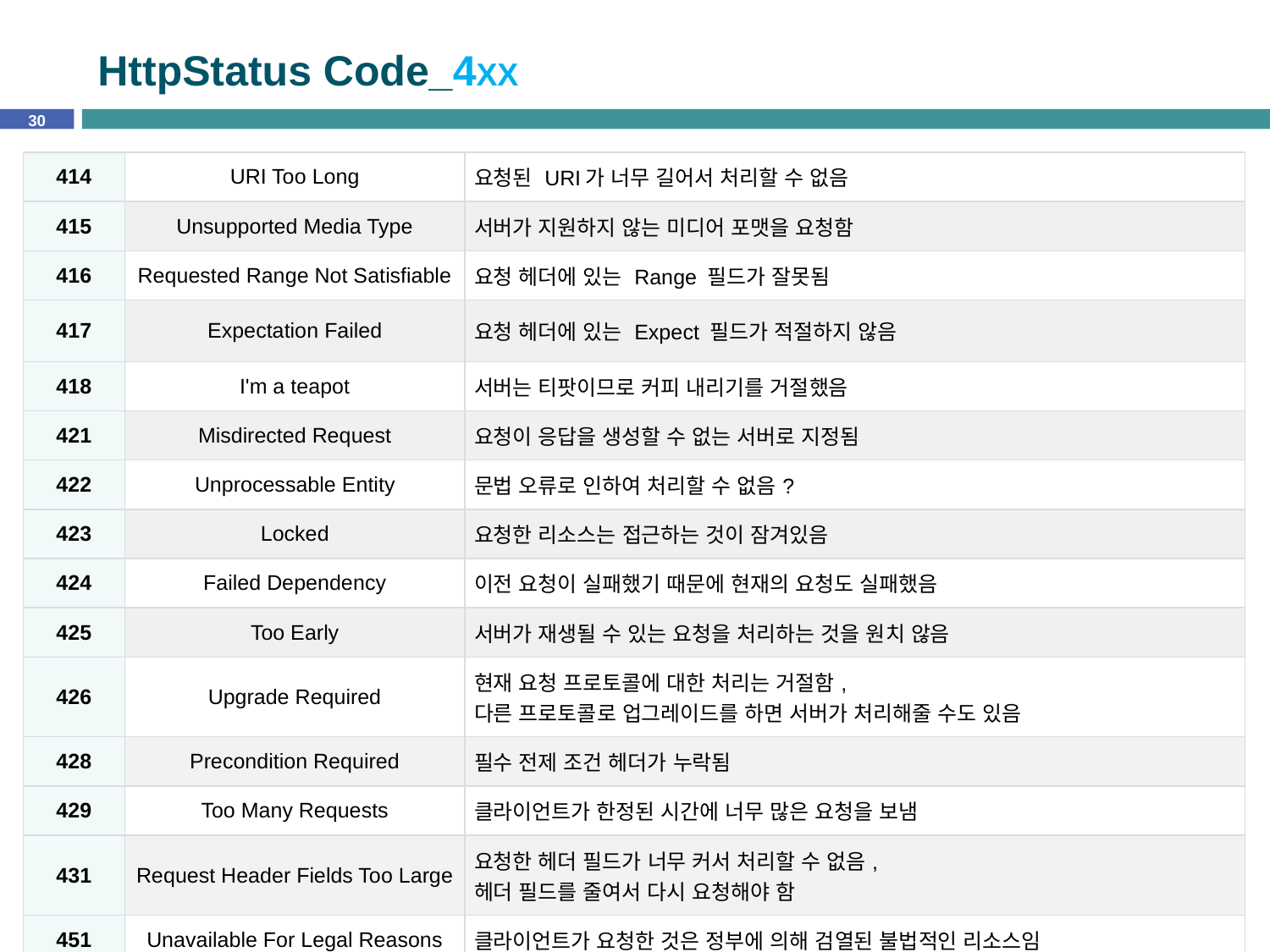

# HttpStatus Code_4XX
30
| 414 | URI Too Long | 요청된 URI가 너무 길어서 처리할 수 없음 |
| --- | --- | --- |
| 415 | Unsupported Media Type | 서버가 지원하지 않는 미디어 포맷을 요청함 |
| 416 | Requested Range Not Satisfiable | 요청 헤더에 있는 Range 필드가 잘못됨 |
| 417 | Expectation Failed | 요청 헤더에 있는 Expect 필드가 적절하지 않음 |
| 418 | I'm a teapot | 서버는 티팟이므로 커피 내리기를 거절했음 |
| 421 | Misdirected Request | 요청이 응답을 생성할 수 없는 서버로 지정됨 |
| 422 | Unprocessable Entity | 문법 오류로 인하여 처리할 수 없음? |
| 423 | Locked | 요청한 리소스는 접근하는 것이 잠겨있음 |
| 424 | Failed Dependency | 이전 요청이 실패했기 때문에 현재의 요청도 실패했음 |
| 425 | Too Early | 서버가 재생될 수 있는 요청을 처리하는 것을 원치 않음 |
| 426 | Upgrade Required | 현재 요청 프로토콜에 대한 처리는 거절함, 다른 프로토콜로 업그레이드를 하면 서버가 처리해줄 수도 있음 |
| 428 | Precondition Required | 필수 전제 조건 헤더가 누락됨 |
| 429 | Too Many Requests | 클라이언트가 한정된 시간에 너무 많은 요청을 보냄 |
| 431 | Request Header Fields Too Large | 요청한 헤더 필드가 너무 커서 처리할 수 없음, 헤더 필드를 줄여서 다시 요청해야 함 |
| 451 | Unavailable For Legal Reasons | 클라이언트가 요청한 것은 정부에 의해 검열된 불법적인 리소스임 |